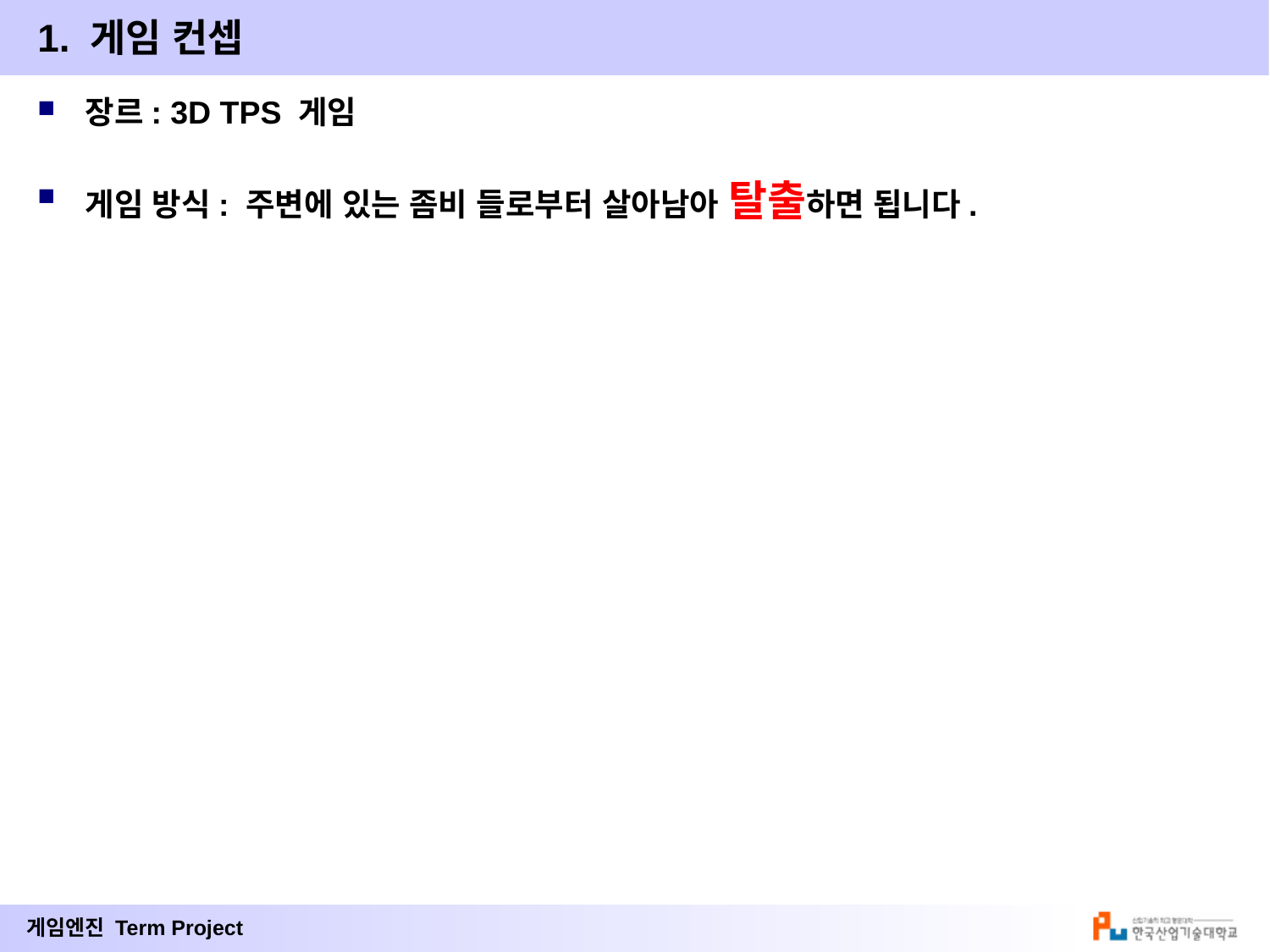

1. 게임 컨셉
장르: 3D TPS 게임

게임 방식: 주변에 있는 좀비 들로부터 살아남아 탈출하면 됩니다.